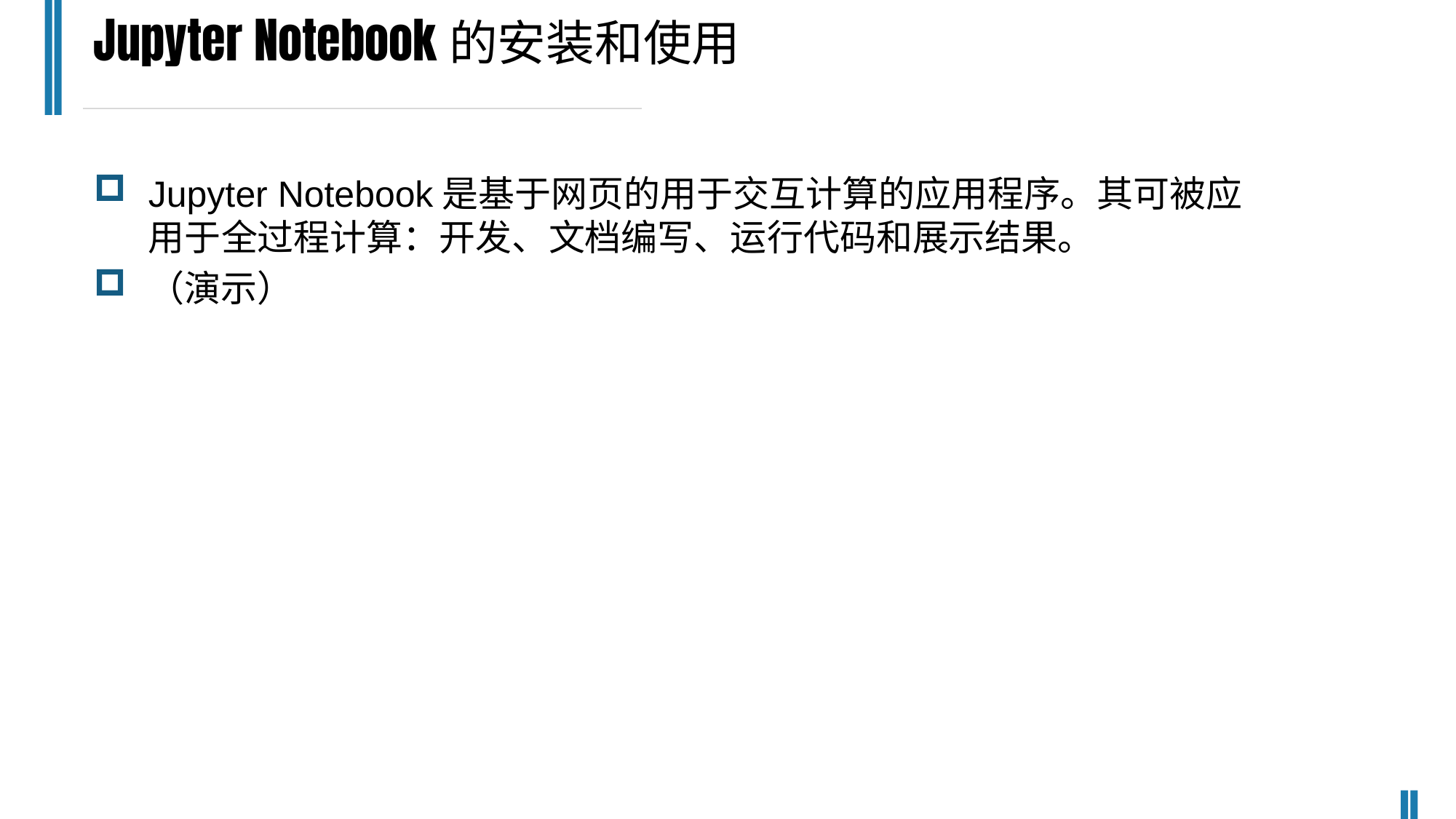

Jupyter Notebook的安装和使用

Jupyter Notebook是基于网页的用于交互计算的应用程序。其可被应用于全过程计算：开发、文档编写、运行代码和展示结果。
（演示）